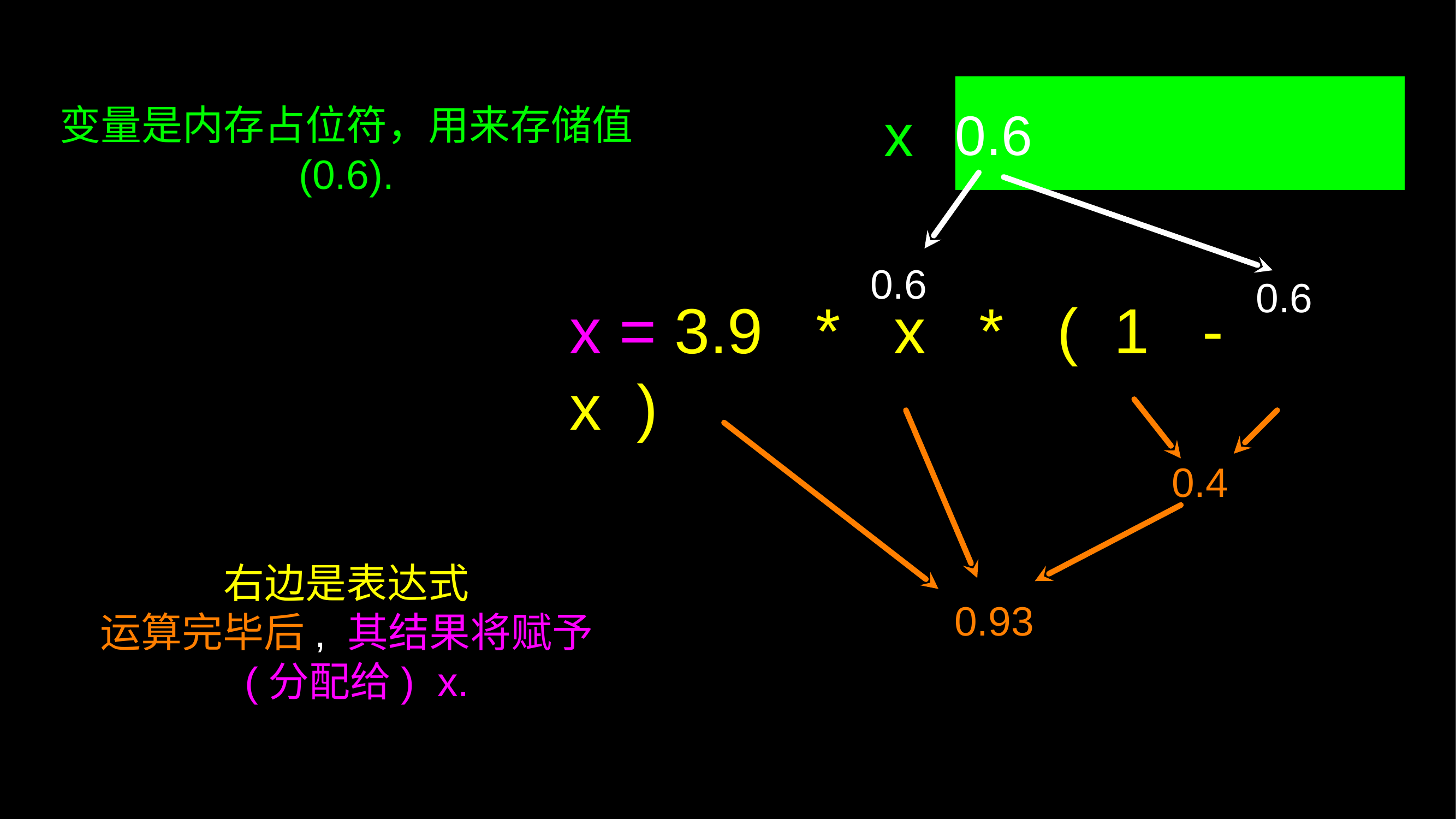

0.6
x
变量是内存占位符，用来存储值 (0.6).
0.6
0.6
x = 3.9   *   x   *   (  1   -   x  )
0.4
右边是表达式
运算完毕后, 其结果将赋予
 (分配给)  x.
0.93